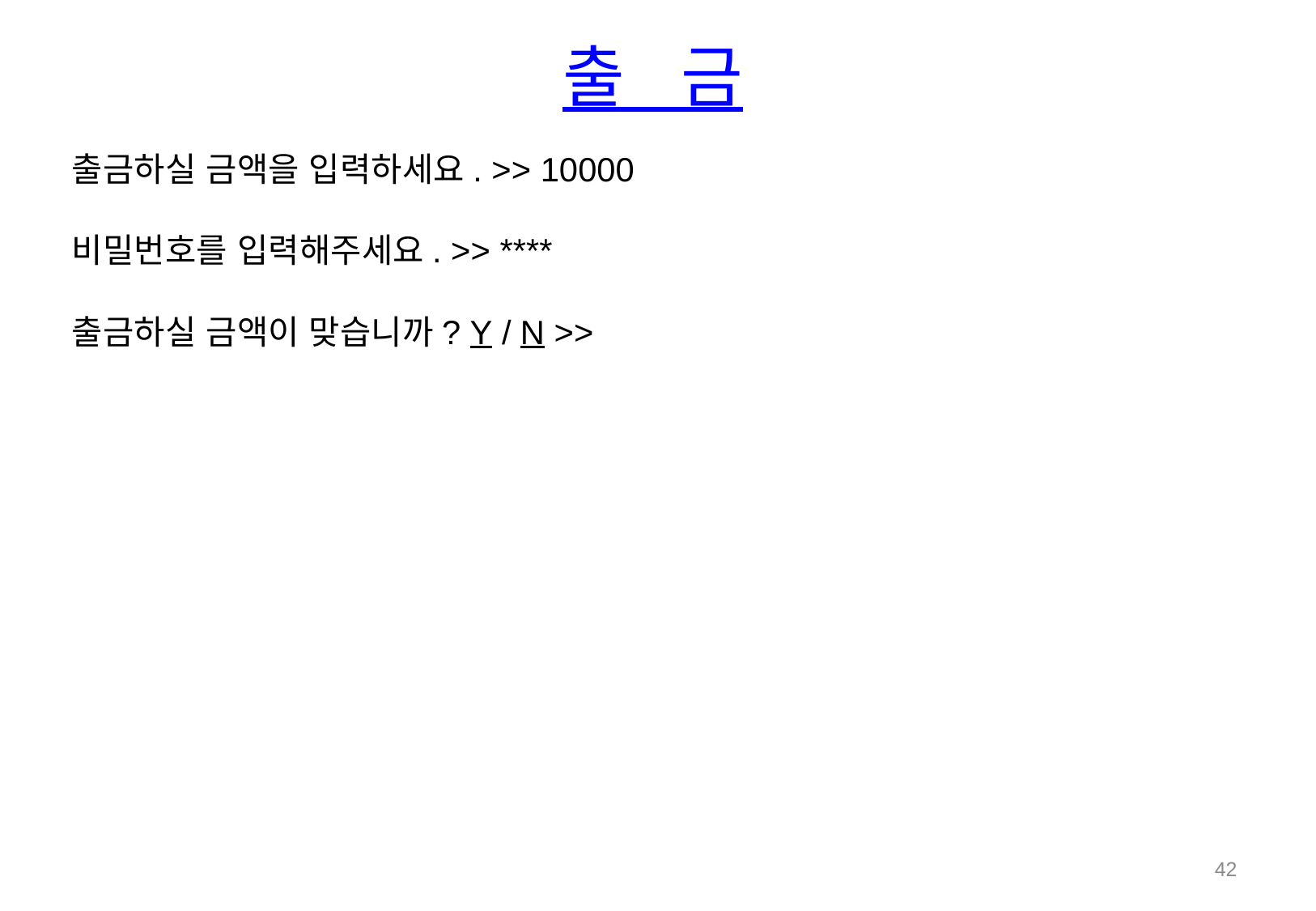

출   금
출금하실 금액을 입력하세요. >> 10000

비밀번호를 입력해주세요. >> ****

출금하실 금액이 맞습니까? Y / N >>
42